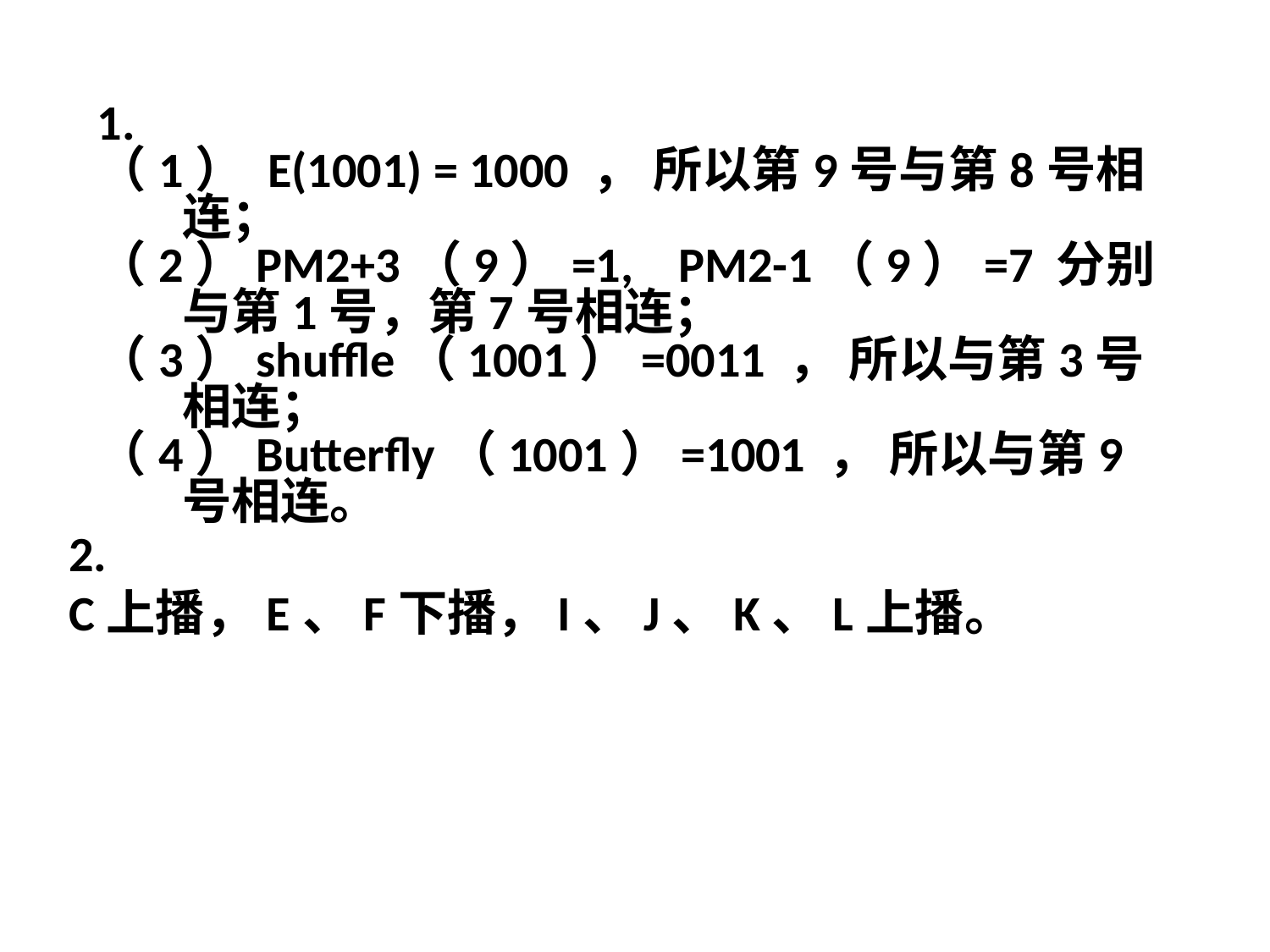

1.
（1） E(1001) = 1000 ， 所以第9号与第8号相连；
（2）PM2+3（9）=1,    PM2-1（9）=7 分别与第1号，第7号相连；
（3）shuffle（1001）=0011 ， 所以与第3号相连；
（4）Butterfly（1001）=1001 ， 所以与第9号相连。
2.
C上播，E、F下播，I、J、K、L上播。